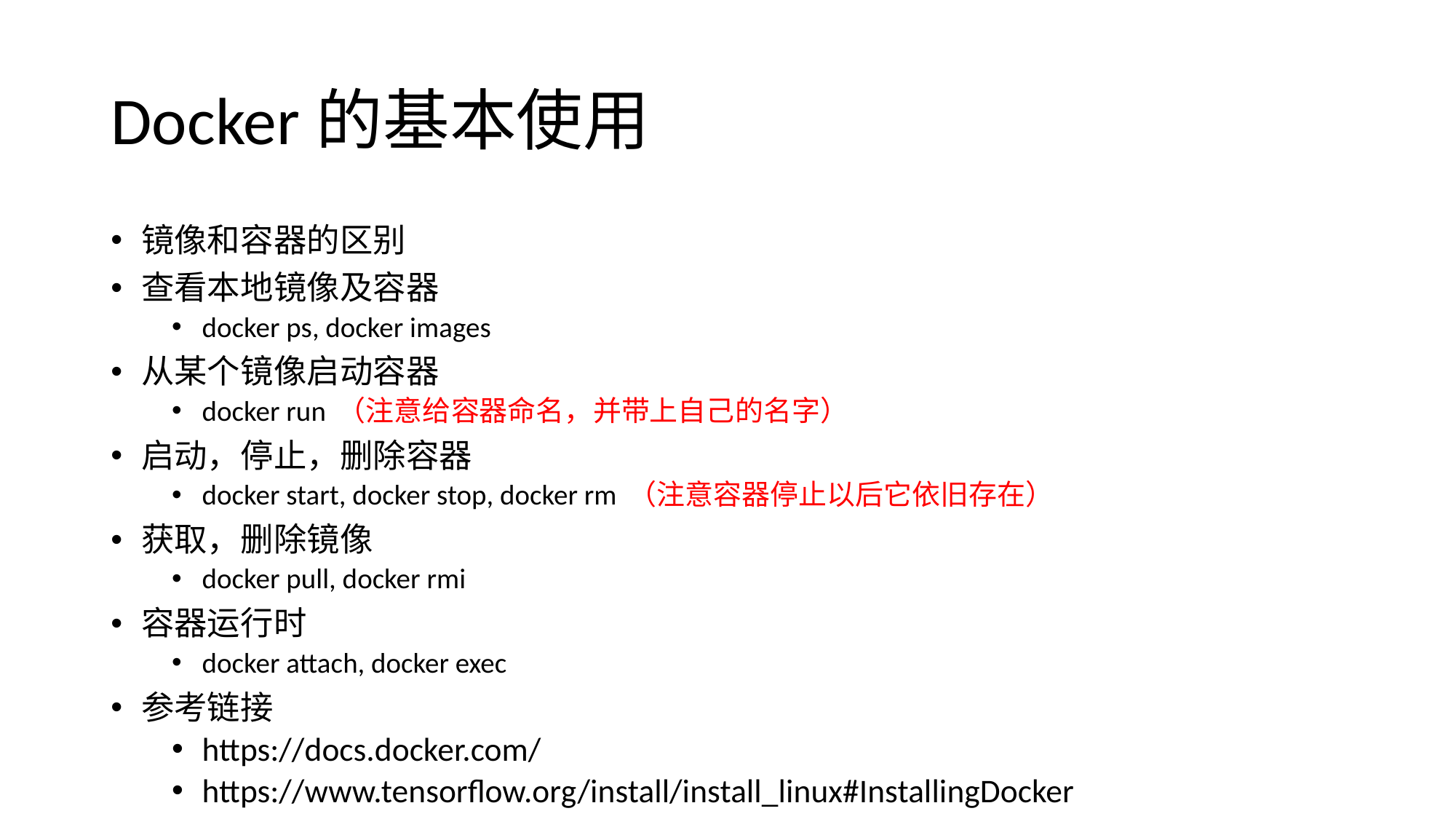

# Docker的基本使用
镜像和容器的区别
查看本地镜像及容器
docker ps, docker images
从某个镜像启动容器
docker run （注意给容器命名，并带上自己的名字）
启动，停止，删除容器
docker start, docker stop, docker rm （注意容器停止以后它依旧存在）
获取，删除镜像
docker pull, docker rmi
容器运行时
docker attach, docker exec
参考链接
https://docs.docker.com/
https://www.tensorflow.org/install/install_linux#InstallingDocker